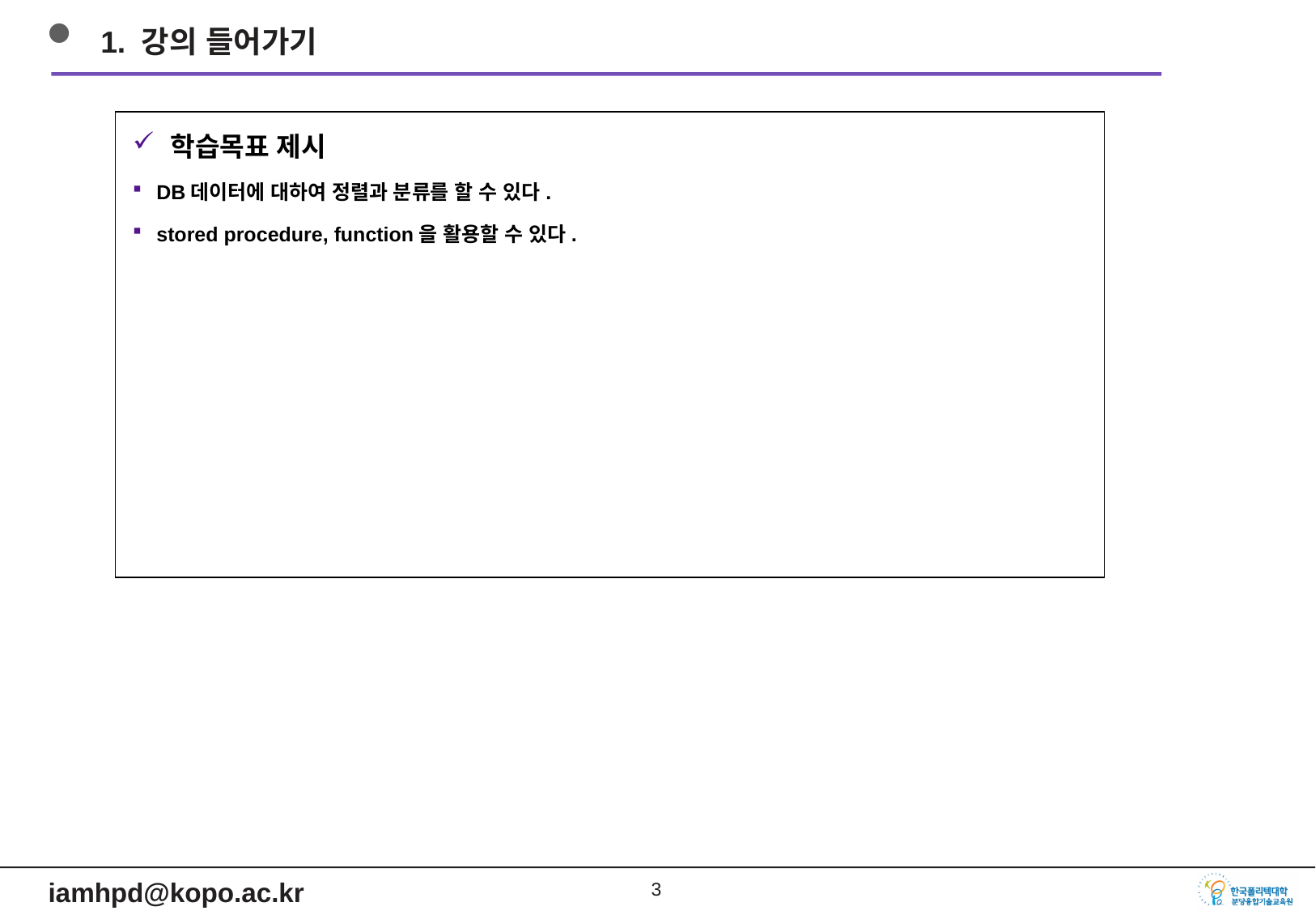

1. 강의 들어가기
학습목표 제시
DB데이터에 대하여 정렬과 분류를 할 수 있다.
stored procedure, function을 활용할 수 있다.
3